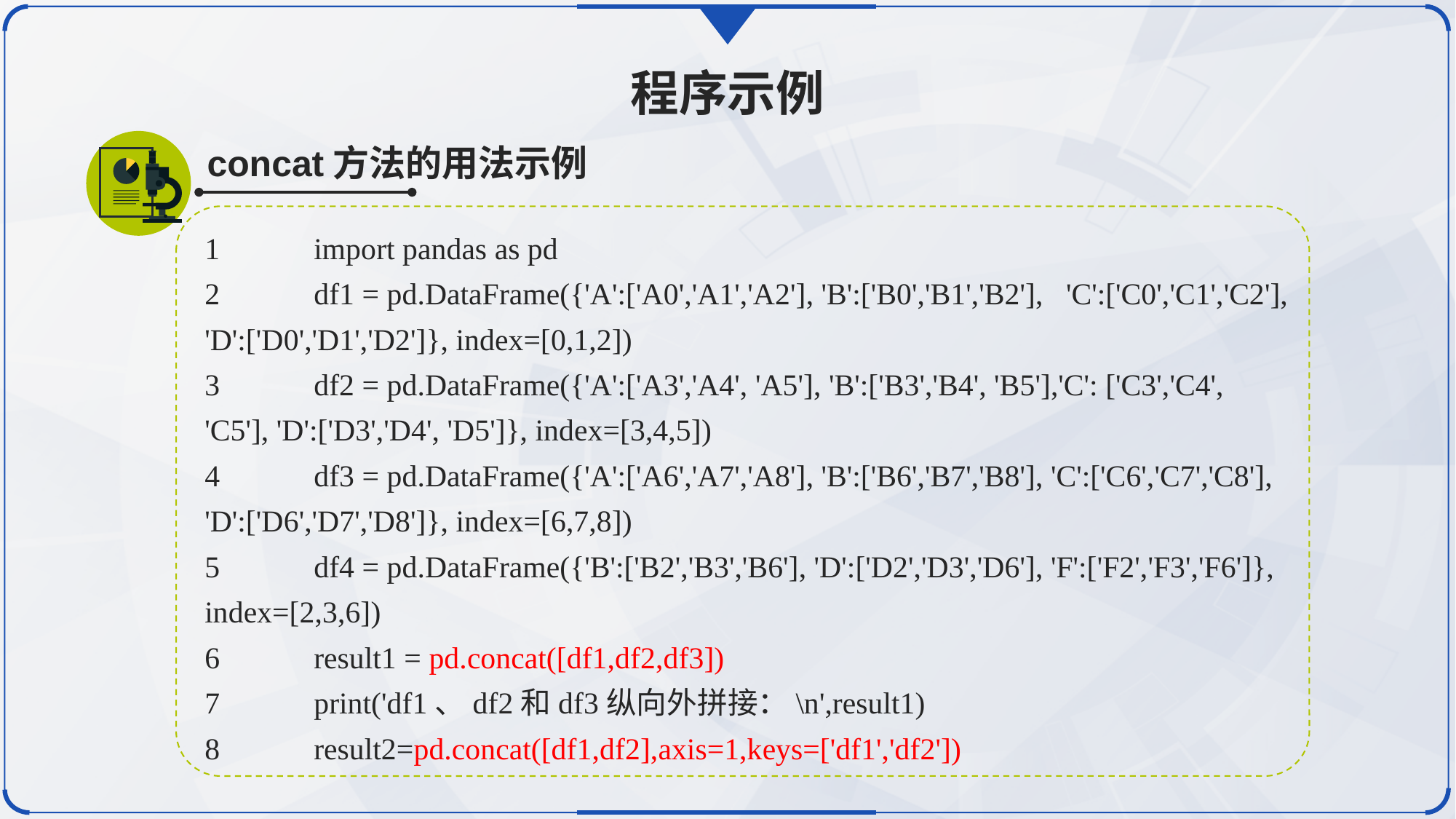

程序示例

concat方法的用法示例

1	import pandas as pd
2	df1 = pd.DataFrame({'A':['A0','A1','A2'], 'B':['B0','B1','B2'],   'C':['C0','C1','C2'], 'D':['D0','D1','D2']}, index=[0,1,2])
3	df2 = pd.DataFrame({'A':['A3','A4', 'A5'], 'B':['B3','B4', 'B5'],'C': ['C3','C4', 'C5'], 'D':['D3','D4', 'D5']}, index=[3,4,5])
4	df3 = pd.DataFrame({'A':['A6','A7','A8'], 'B':['B6','B7','B8'], 'C':['C6','C7','C8'], 'D':['D6','D7','D8']}, index=[6,7,8])
5	df4 = pd.DataFrame({'B':['B2','B3','B6'], 'D':['D2','D3','D6'], 'F':['F2','F3','F6']}, index=[2,3,6])
6	result1 = pd.concat([df1,df2,df3])
7	print('df1、df2和df3纵向外拼接：\n',result1)
8	result2=pd.concat([df1,df2],axis=1,keys=['df1','df2'])